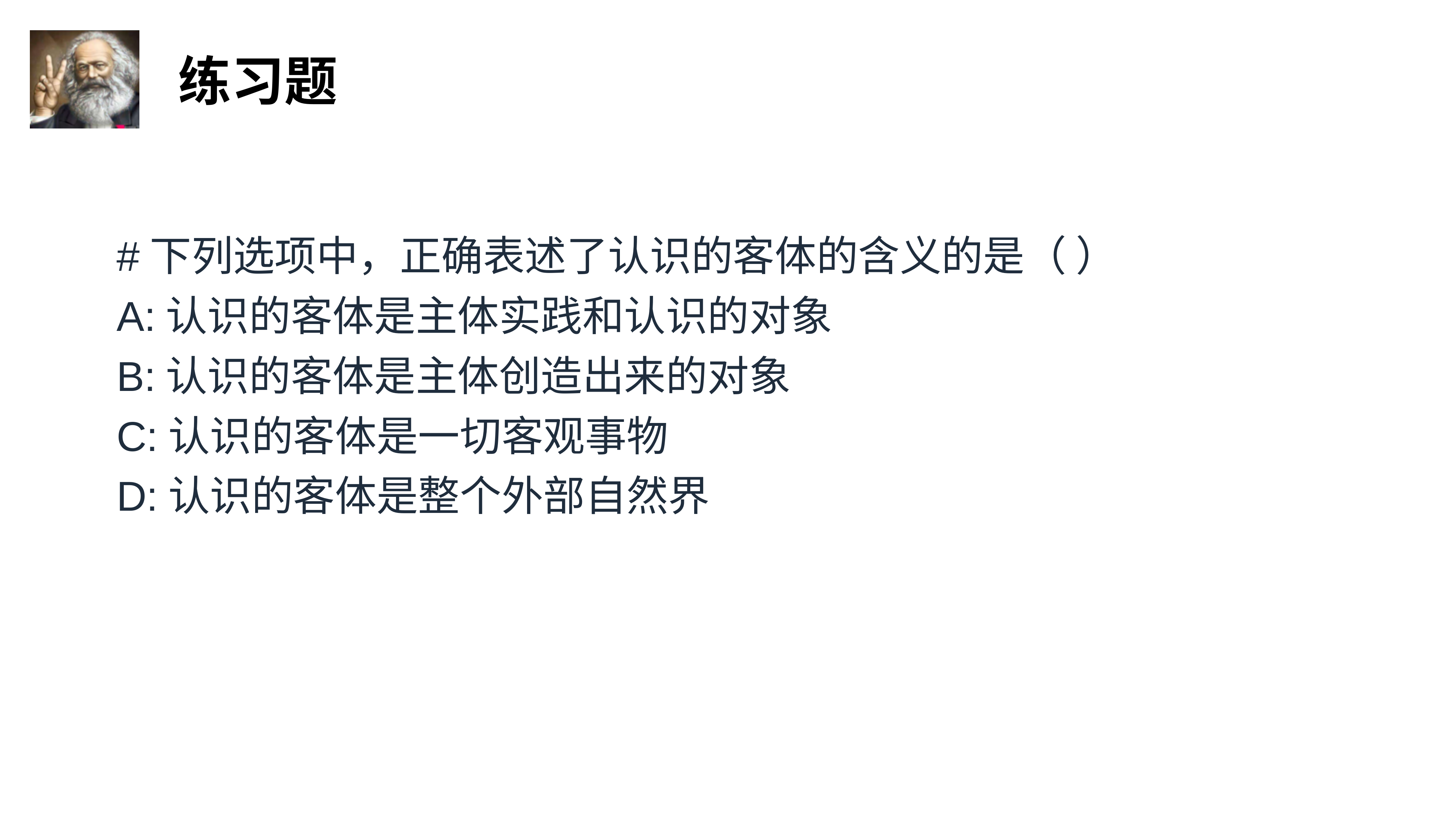

#下列选项中，正确表述了认识的客体的含义的是（ ）
A:认识的客体是主体实践和认识的对象
B:认识的客体是主体创造出来的对象
C:认识的客体是一切客观事物
D:认识的客体是整个外部自然界